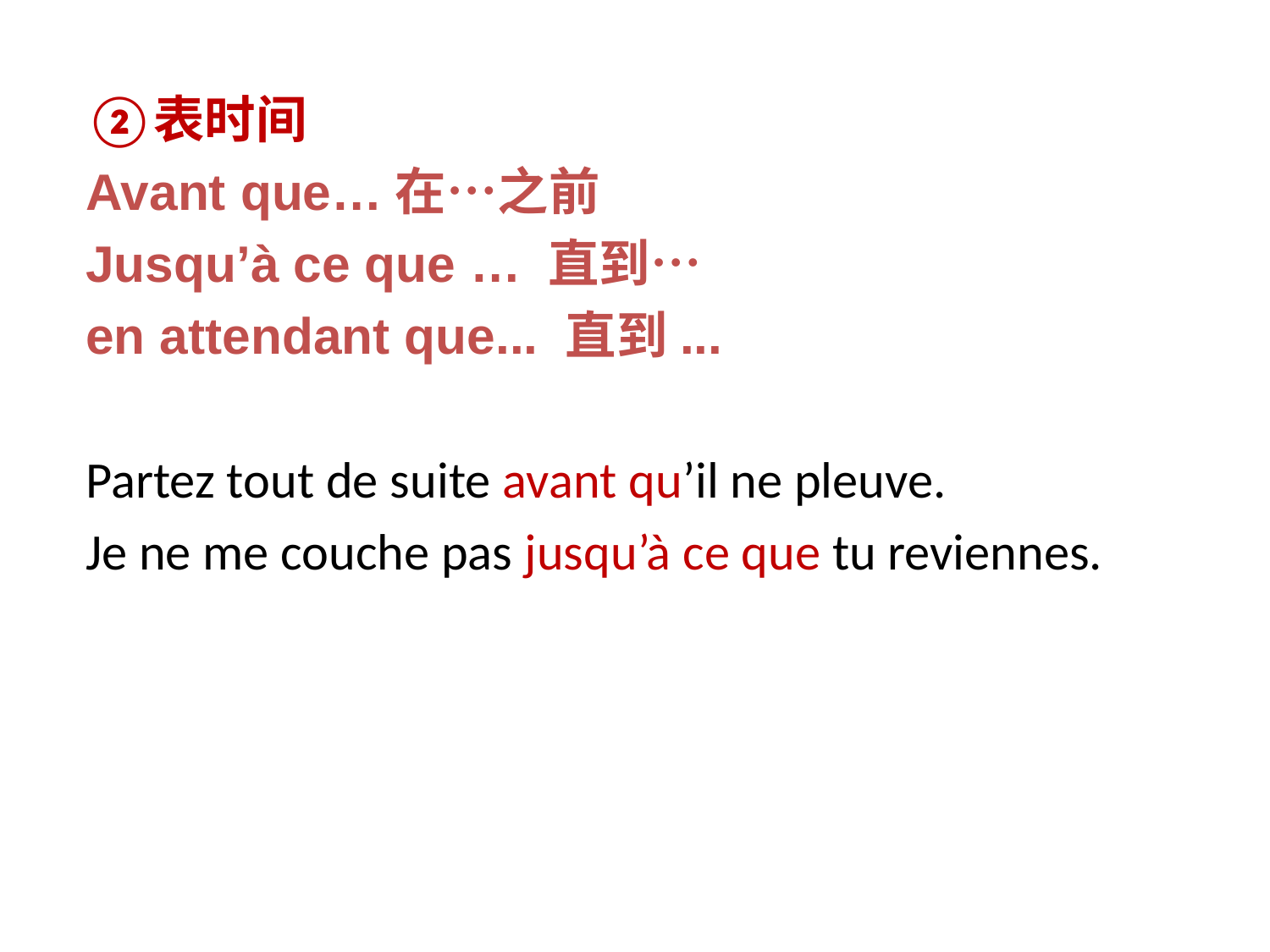

#
表时间
Avant que…在…之前
Jusqu’à ce que … 直到…
en attendant que... 直到...

Partez tout de suite avant qu’il ne pleuve.
Je ne me couche pas jusqu’à ce que tu reviennes.